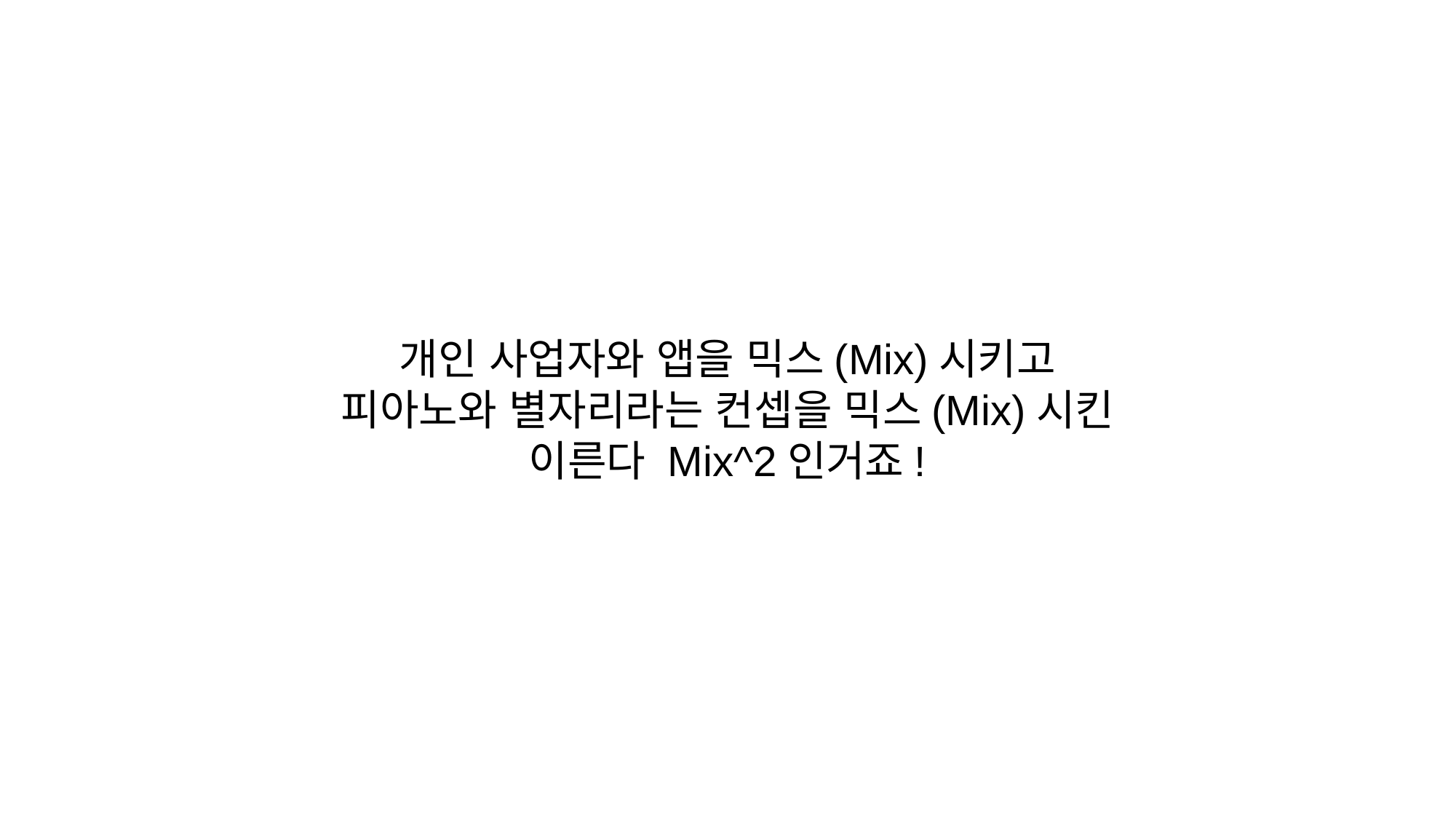

개인 사업자와 앱을 믹스(Mix)시키고
피아노와 별자리라는 컨셉을 믹스(Mix)시킨
이른다 Mix^2인거죠!